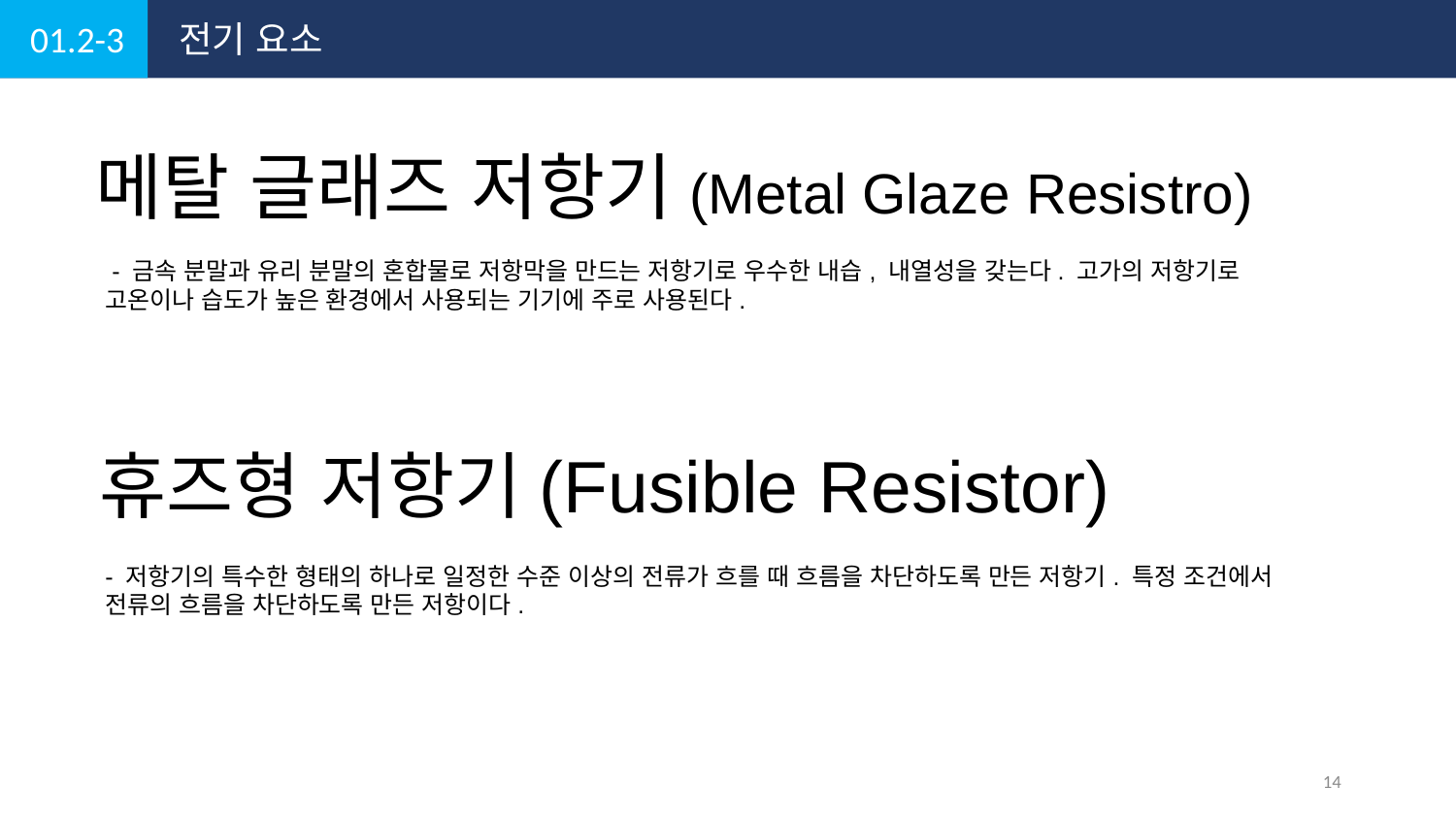

01.2-3
전기 요소
메탈 글래즈 저항기(Metal Glaze Resistro)
 - 금속 분말과 유리 분말의 혼합물로 저항막을 만드는 저항기로 우수한 내습, 내열성을 갖는다. 고가의 저항기로 고온이나 습도가 높은 환경에서 사용되는 기기에 주로 사용된다.
휴즈형 저항기(Fusible Resistor)
- 저항기의 특수한 형태의 하나로 일정한 수준 이상의 전류가 흐를 때 흐름을 차단하도록 만든 저항기. 특정 조건에서 전류의 흐름을 차단하도록 만든 저항이다.
14